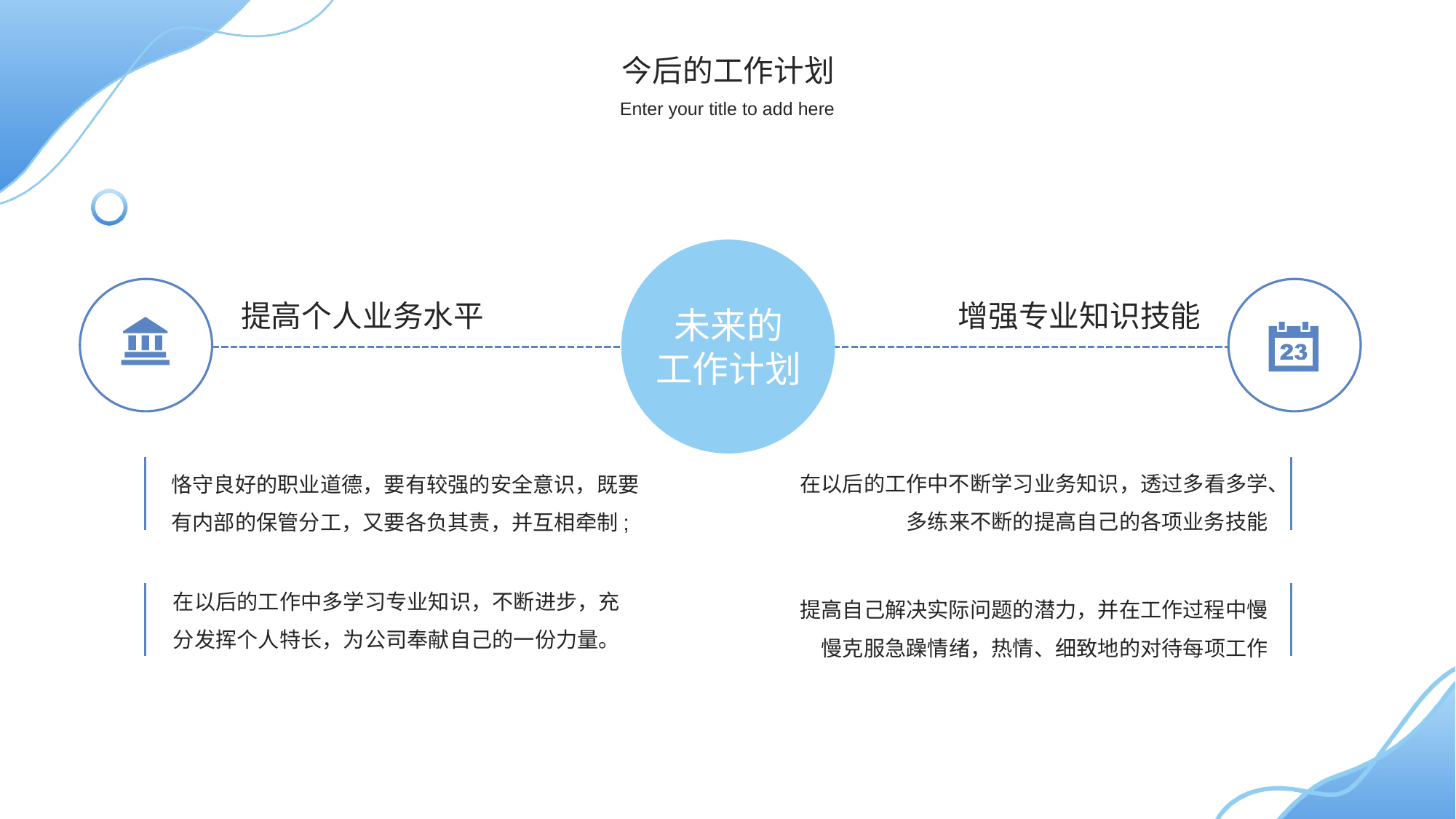

今后的工作计划
Enter your title to add here

提高个人业务水平
增强专业知识技能
未来的
工作计划

在以后的工作中不断学习业务知识，透过多看多学、多练来不断的提高自己的各项业务技能
恪守良好的职业道德，要有较强的安全意识，既要有内部的保管分工，又要各负其责，并互相牵制;
在以后的工作中多学习专业知识，不断进步，充分发挥个人特长，为公司奉献自己的一份力量。
提高自己解决实际问题的潜力，并在工作过程中慢慢克服急躁情绪，热情、细致地的对待每项工作